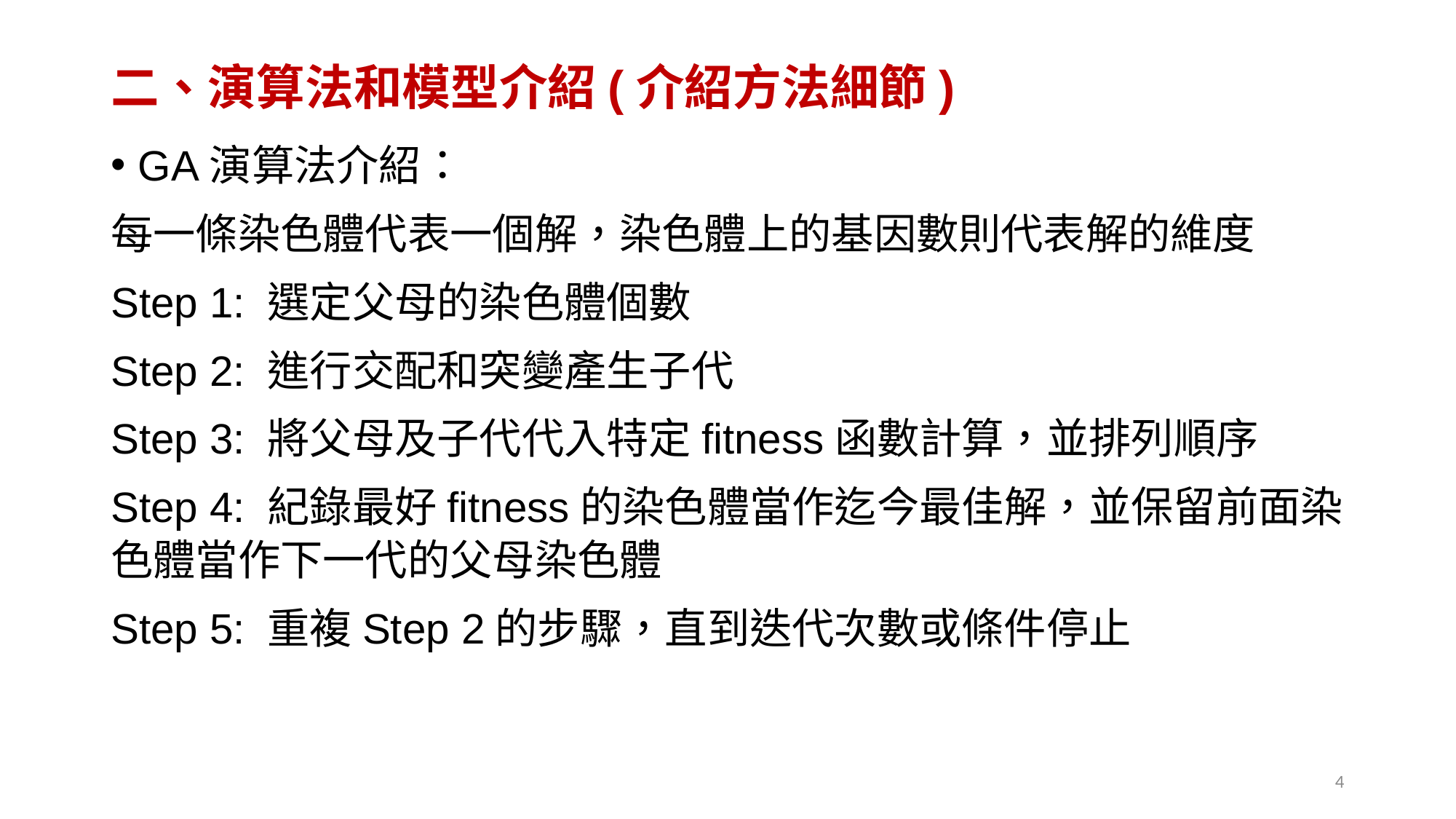

# 二、演算法和模型介紹(介紹方法細節)
GA演算法介紹：
每一條染色體代表一個解，染色體上的基因數則代表解的維度
Step 1: 選定父母的染色體個數
Step 2: 進行交配和突變產生子代
Step 3: 將父母及子代代入特定fitness函數計算，並排列順序
Step 4: 紀錄最好fitness的染色體當作迄今最佳解，並保留前面染色體當作下一代的父母染色體
Step 5: 重複Step 2的步驟，直到迭代次數或條件停止
4